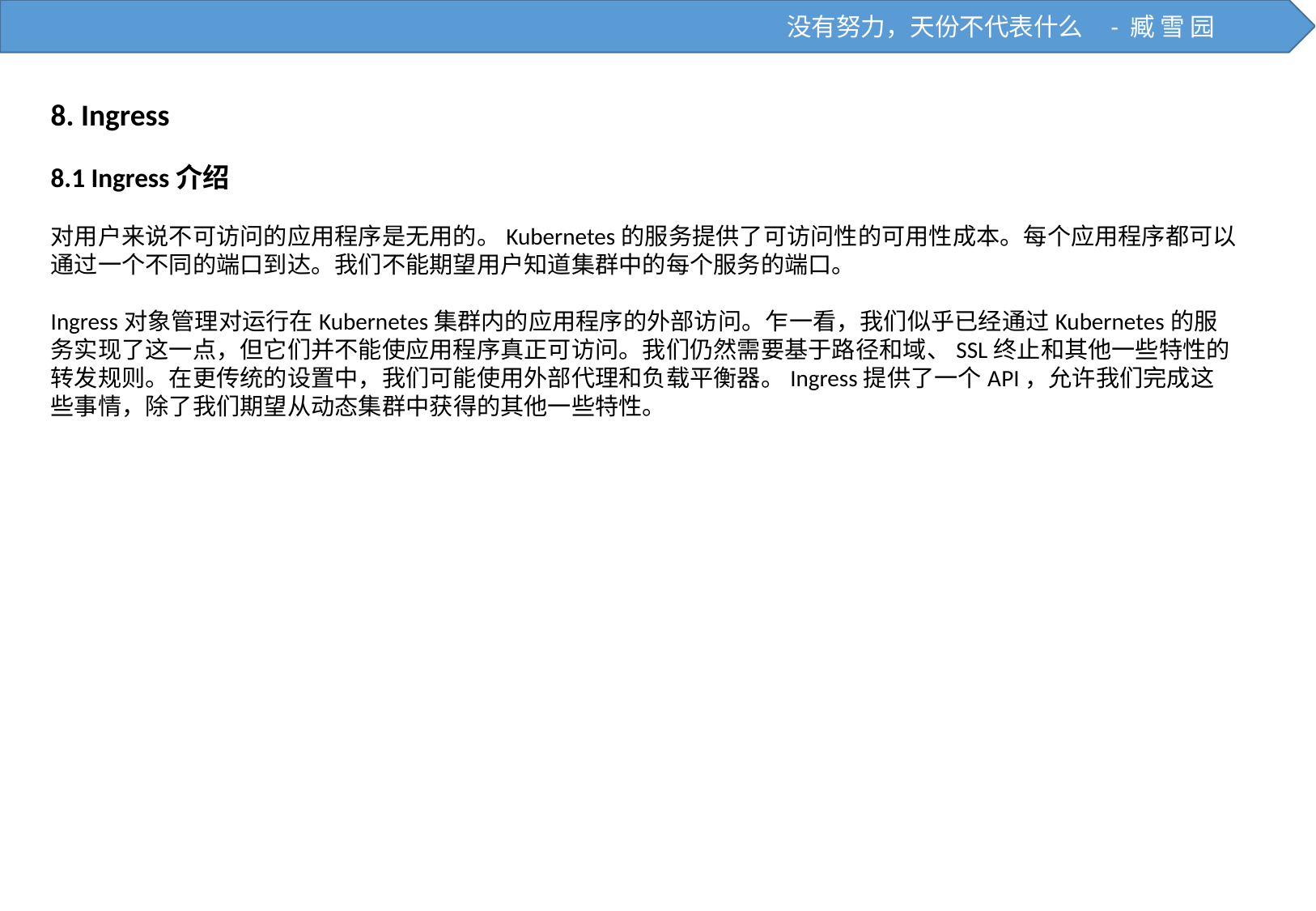

没有努力，天份不代表什么    - 臧 雪 园
8. Ingress

8.1 Ingress介绍

对用户来说不可访问的应用程序是无用的。Kubernetes的服务提供了可访问性的可用性成本。每个应用程序都可以通过一个不同的端口到达。我们不能期望用户知道集群中的每个服务的端口。

Ingress对象管理对运行在Kubernetes集群内的应用程序的外部访问。乍一看，我们似乎已经通过Kubernetes的服务实现了这一点，但它们并不能使应用程序真正可访问。我们仍然需要基于路径和域、SSL终止和其他一些特性的转发规则。在更传统的设置中，我们可能使用外部代理和负载平衡器。Ingress提供了一个API，允许我们完成这些事情，除了我们期望从动态集群中获得的其他一些特性。